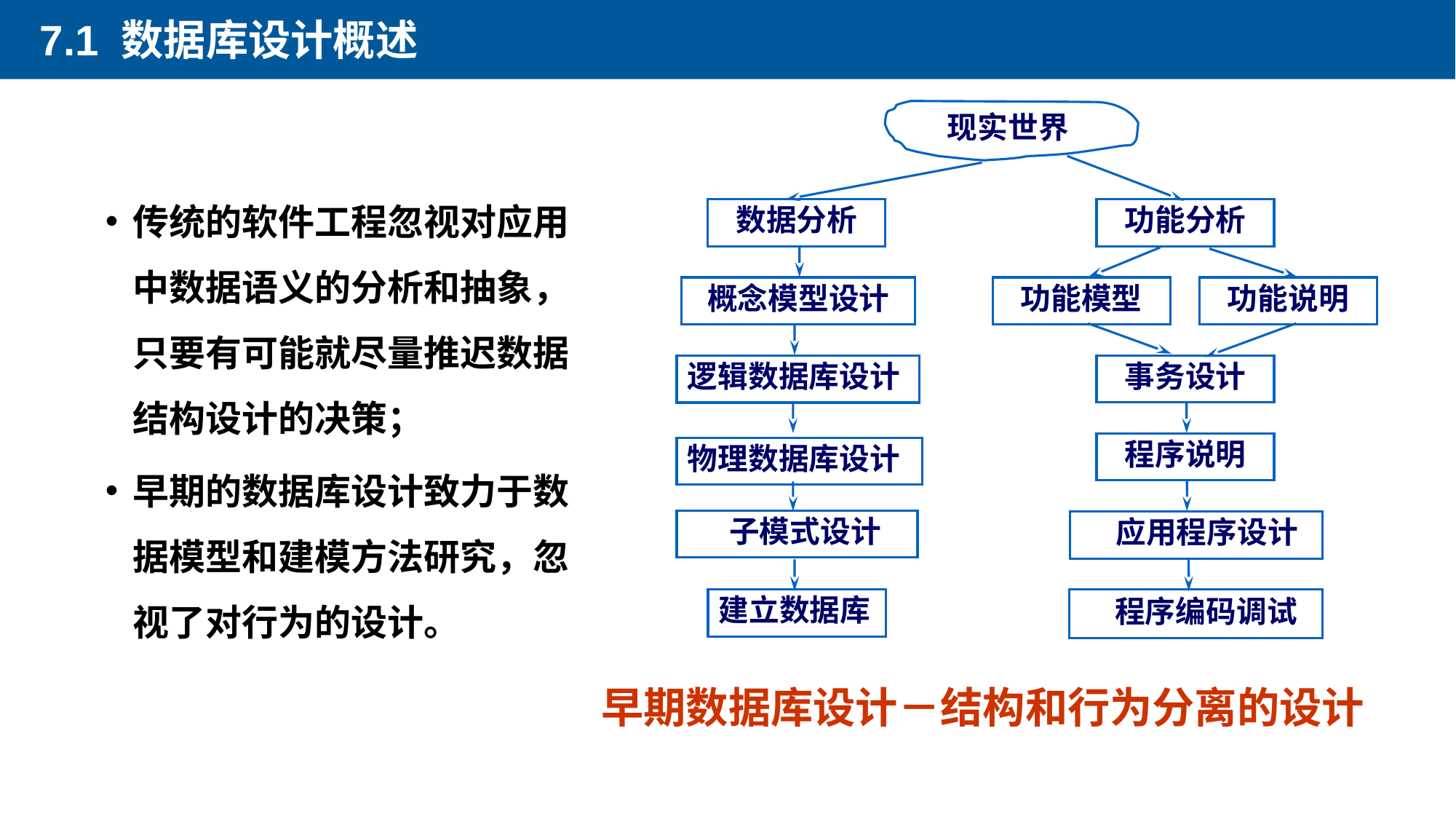

7.1 数据库设计概述

现实世界

数据分析
功能分析

概念模型设计
功能模型
功能说明

事务设计
逻辑数据库设计

程序说明
物理数据库设计

     子模式设计
    应用程序设计

建立数据库
    程序编码调试

传统的软件工程忽视对应用中数据语义的分析和抽象，只要有可能就尽量推迟数据结构设计的决策；
早期的数据库设计致力于数据模型和建模方法研究，忽视了对行为的设计。
早期数据库设计－结构和行为分离的设计